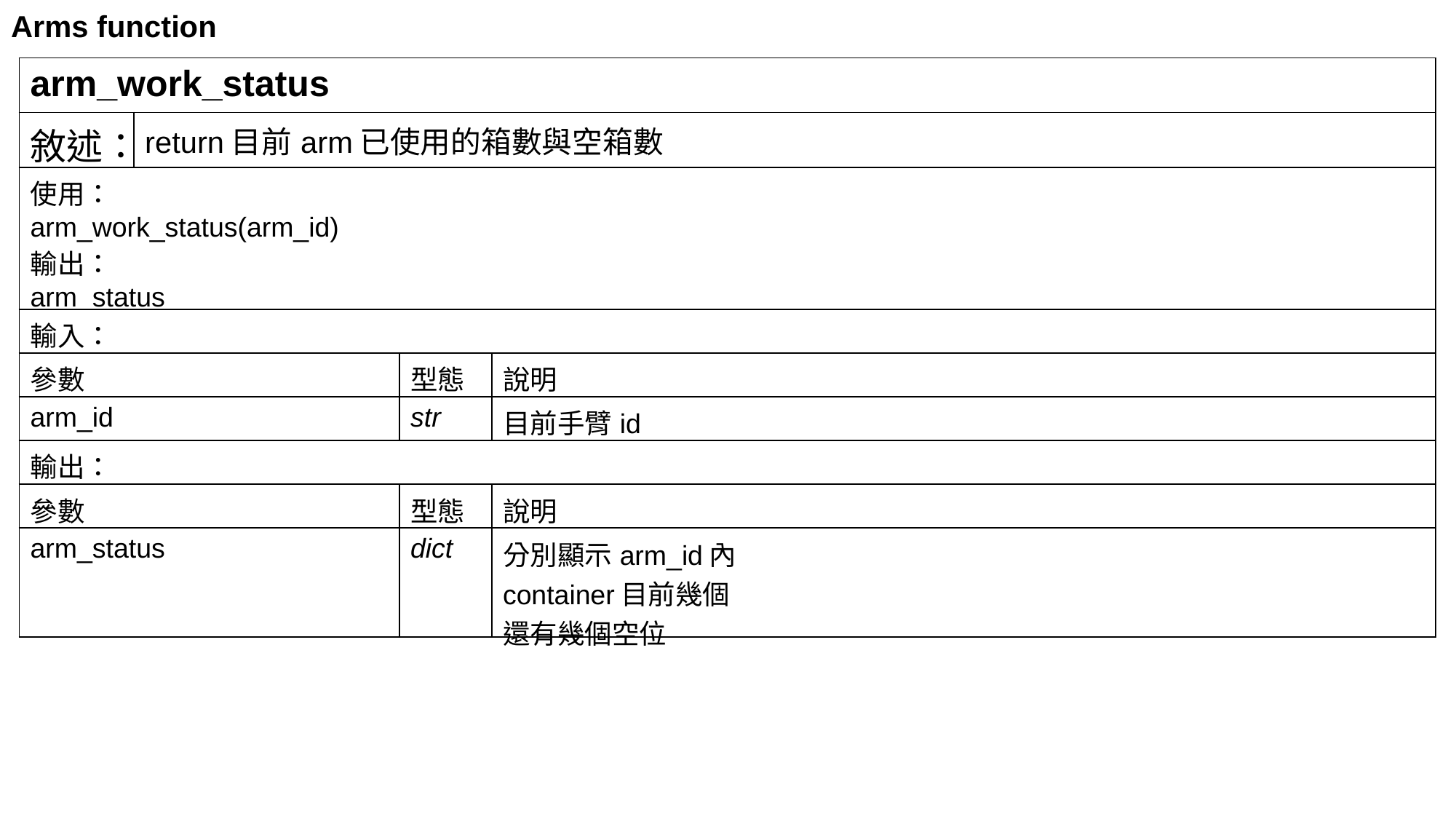

# Arms function
| arm\_work\_status |  |  |  |
| --- | --- | --- | --- |
| 敘述： | ﻿return目前arm已使用的箱數與空箱數 | 將訂單以商品為依據依照目前機器手臂工作量進行排序 |  |
| 使用： arm\_work\_status(arm\_id) 輸出： ﻿arm\_status |  |  |  |
| 輸入： |  |  |  |
| 參數 |  | 型態 | 說明 |
| arm\_id |  | str | 目前手臂id |
| 輸出： |  |  |  |
| 參數 |  | 型態 | 說明 |
| ﻿arm\_status |  | dict | 分別顯示arm\_id內 container目前幾個 還有幾個空位 |
﻿